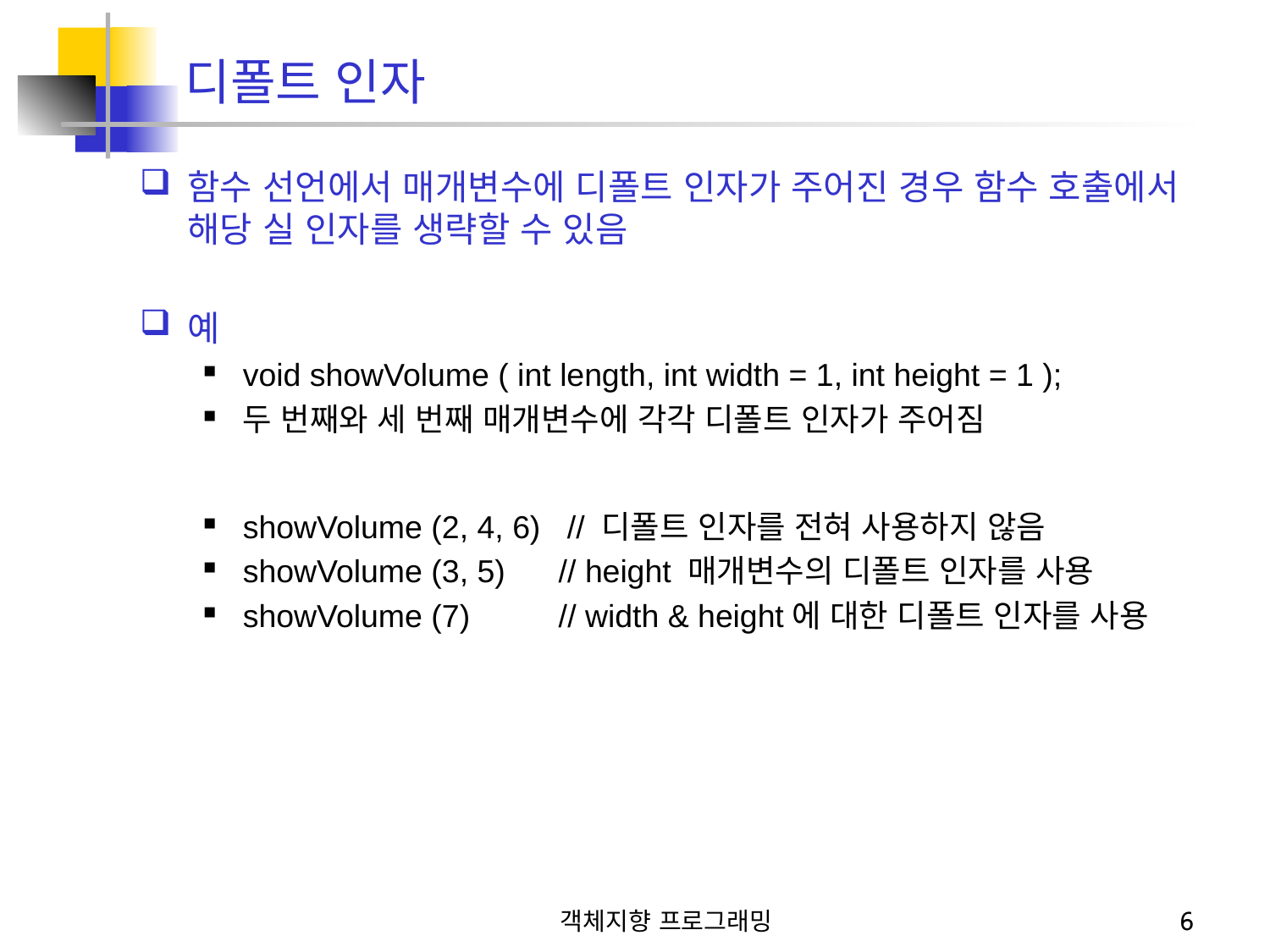

# 디폴트 인자
함수 선언에서 매개변수에 디폴트 인자가 주어진 경우 함수 호출에서 해당 실 인자를 생략할 수 있음

예
void showVolume ( int length, int width = 1, int height = 1 );
두 번째와 세 번째 매개변수에 각각 디폴트 인자가 주어짐

showVolume (2, 4, 6)   // 디폴트 인자를 전혀 사용하지 않음
showVolume (3, 5)      // height 매개변수의 디폴트 인자를 사용
showVolume (7)          // width & height에 대한 디폴트 인자를 사용
객체지향 프로그래밍
6